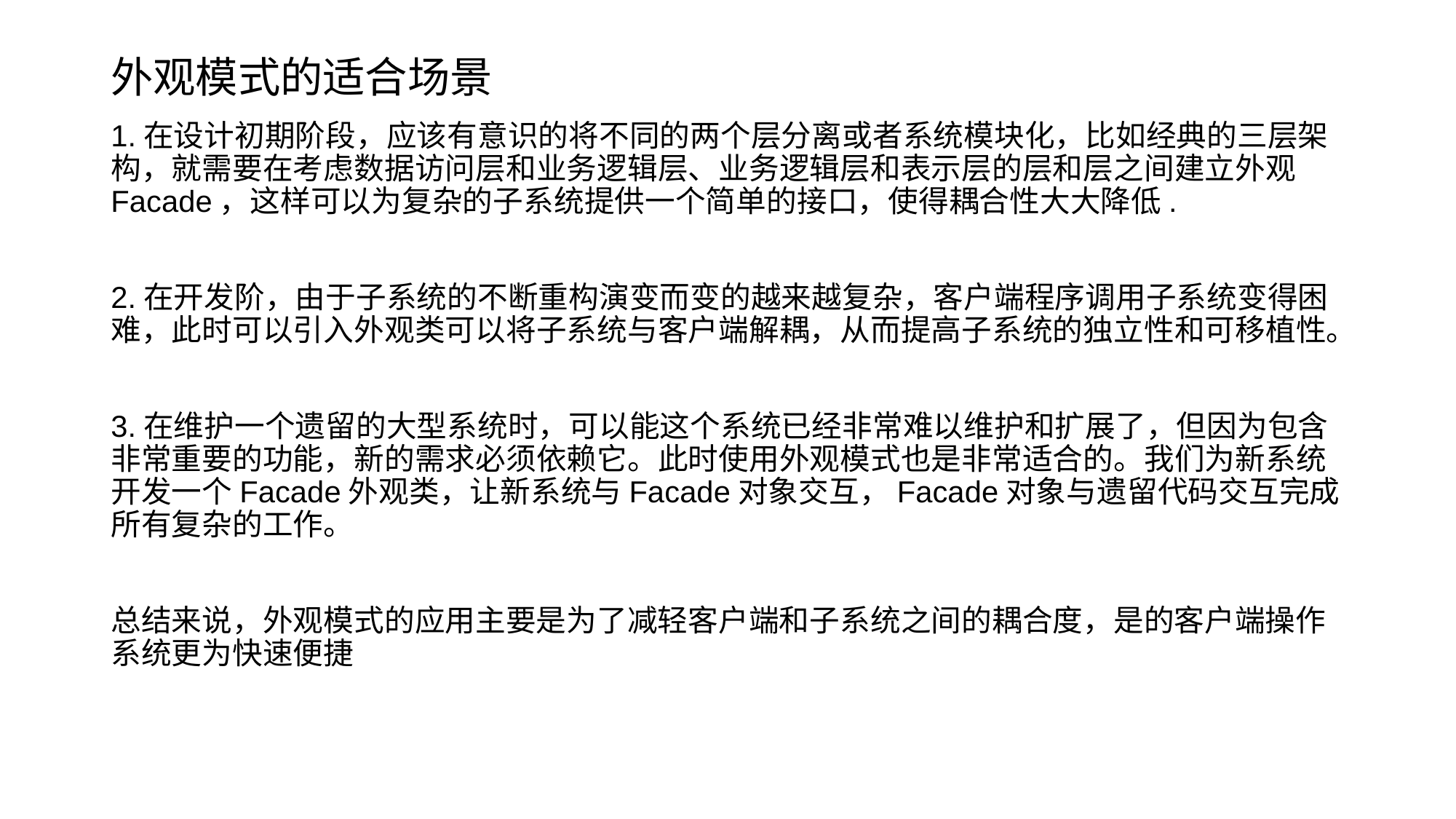

# 外观模式的适合场景
1.在设计初期阶段，应该有意识的将不同的两个层分离或者系统模块化，比如经典的三层架构，就需要在考虑数据访问层和业务逻辑层、业务逻辑层和表示层的层和层之间建立外观Facade，这样可以为复杂的子系统提供一个简单的接口，使得耦合性大大降低.

2.在开发阶，由于子系统的不断重构演变而变的越来越复杂，客户端程序调用子系统变得困难，此时可以引入外观类可以将子系统与客户端解耦，从而提高子系统的独立性和可移植性。

3.在维护一个遗留的大型系统时，可以能这个系统已经非常难以维护和扩展了，但因为包含非常重要的功能，新的需求必须依赖它。此时使用外观模式也是非常适合的。我们为新系统开发一个Facade外观类，让新系统与Facade对象交互，Facade对象与遗留代码交互完成所有复杂的工作。

总结来说，外观模式的应用主要是为了减轻客户端和子系统之间的耦合度，是的客户端操作系统更为快速便捷